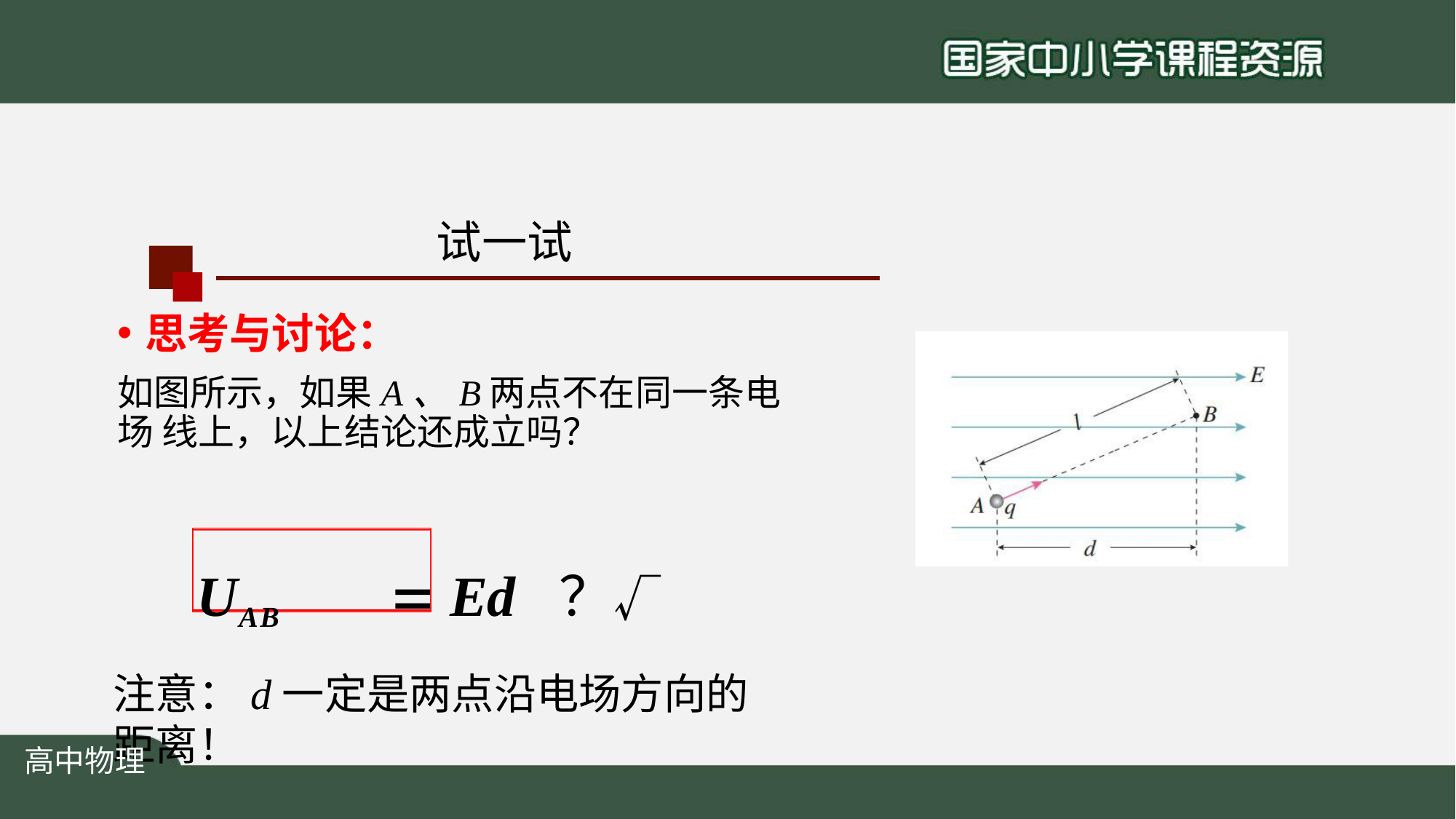

试一试
思考与讨论：
如图所示，如果A、B两点不在同一条电场 线上，以上结论还成立吗？

UAB	= Ed	？√
注意：d一定是两点沿电场方向的距离！

高中物理